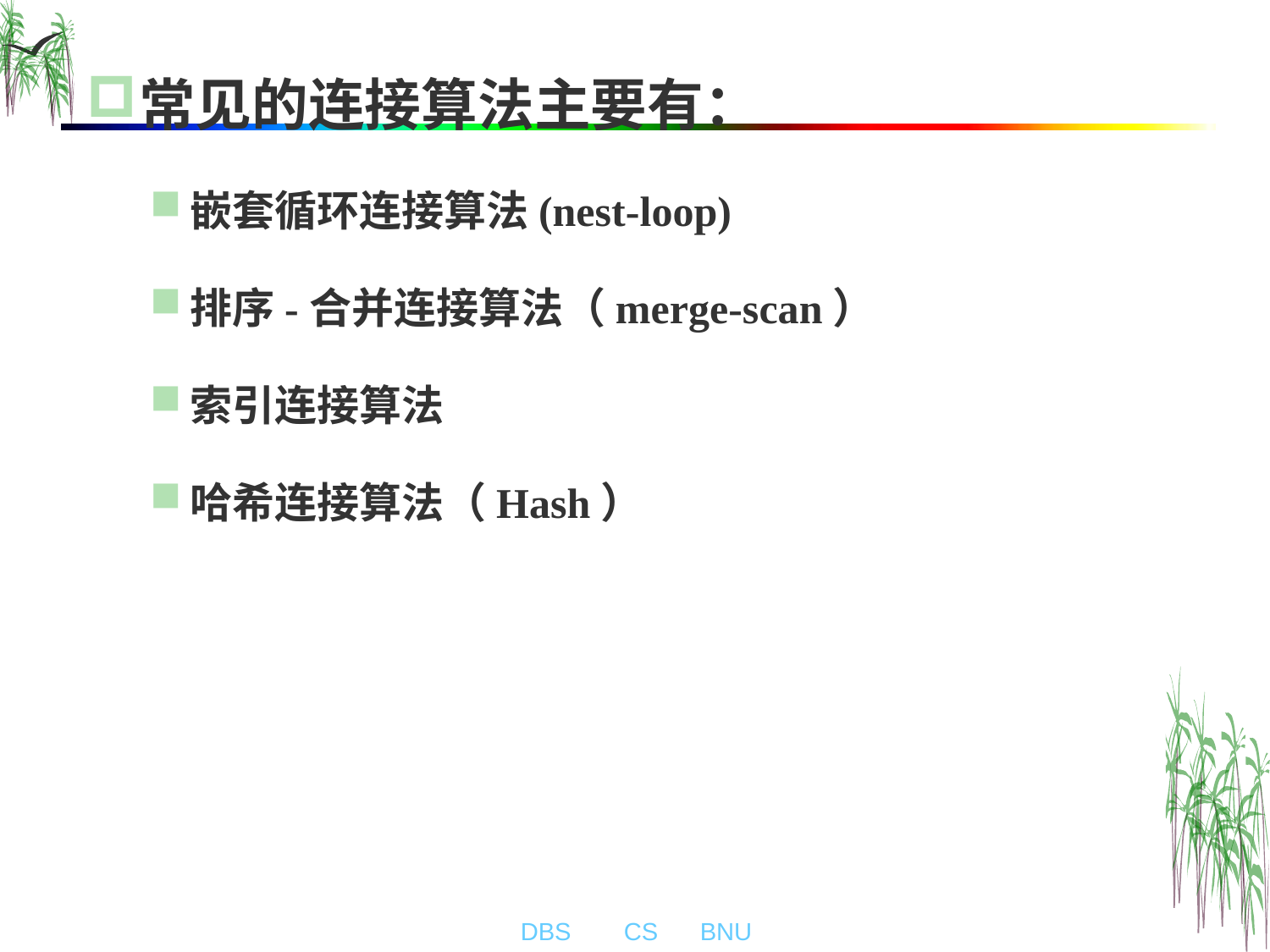

常见的连接算法主要有：
嵌套循环连接算法(nest-loop)
排序-合并连接算法（merge-scan）
索引连接算法
哈希连接算法（Hash）